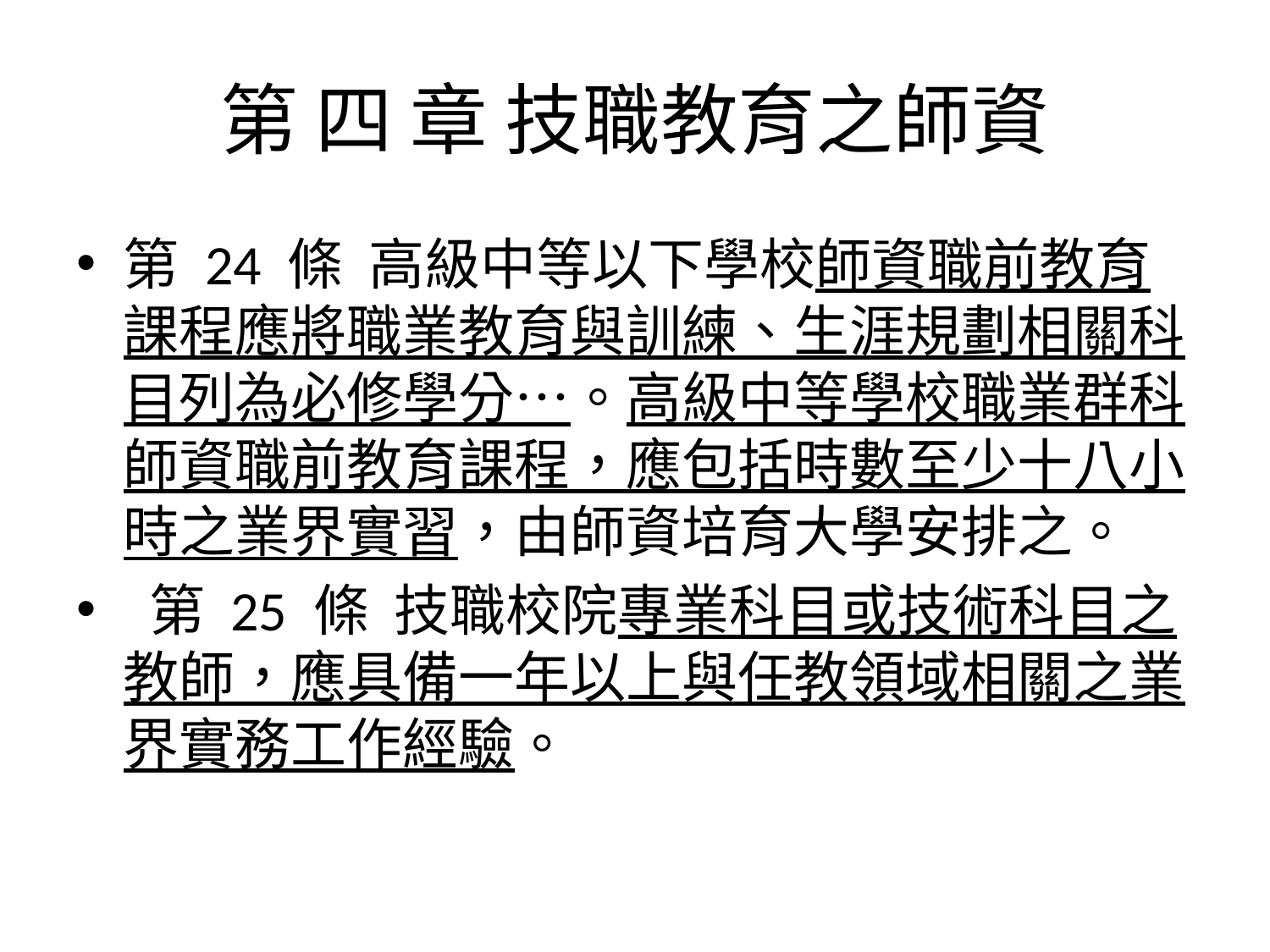

# 第 四 章 技職教育之師資
第 24 條  高級中等以下學校師資職前教育課程應將職業教育與訓練、生涯規劃相關科目列為必修學分…。高級中等學校職業群科師資職前教育課程，應包括時數至少十八小時之業界實習，由師資培育大學安排之。
 第 25 條  技職校院專業科目或技術科目之教師，應具備一年以上與任教領域相關之業界實務工作經驗。